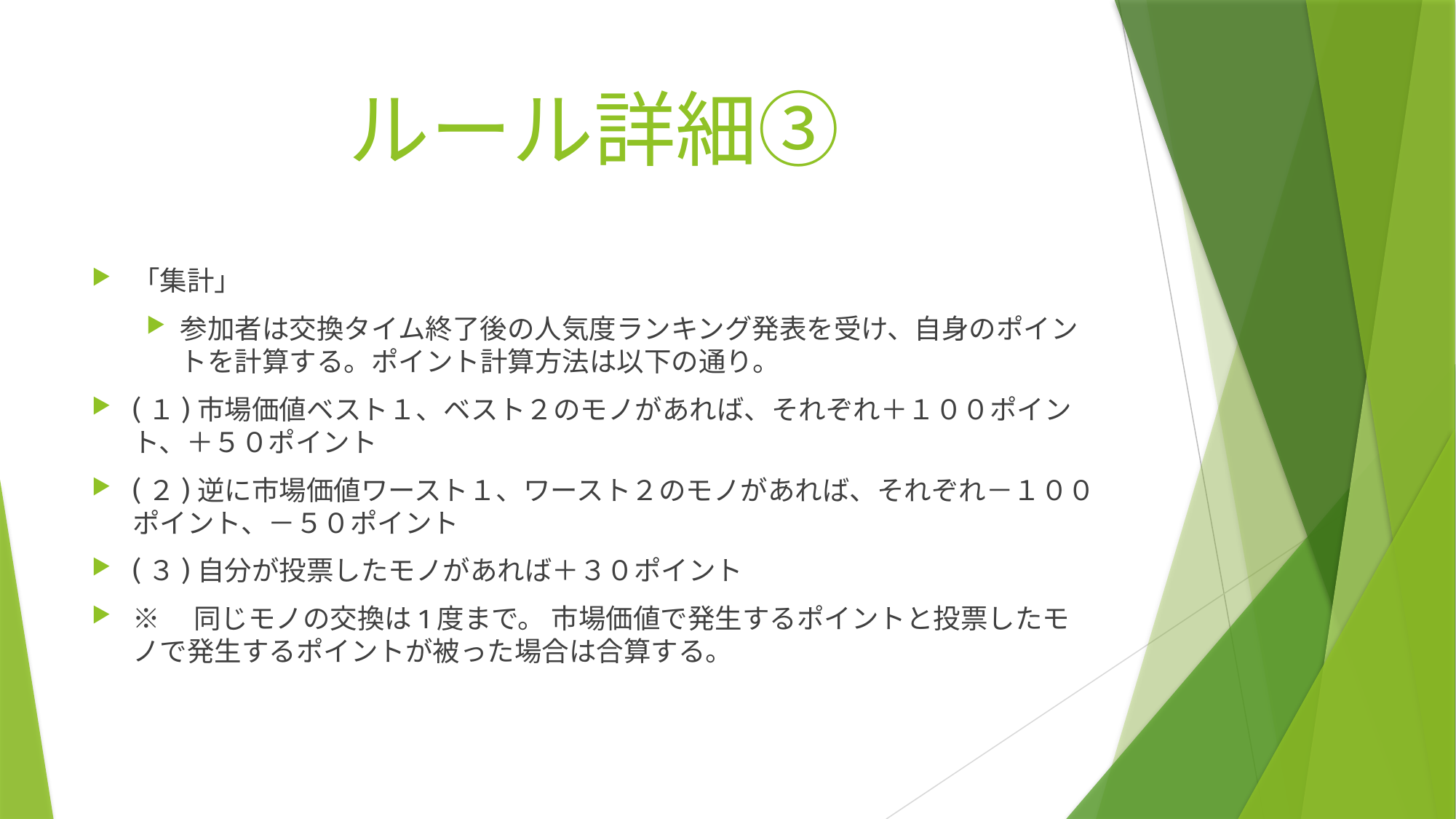

# ルール詳細③
「集計」
参加者は交換タイム終了後の人気度ランキング発表を受け、自身のポイントを計算する。ポイント計算方法は以下の通り。
(１)市場価値ベスト１、ベスト２のモノがあれば、それぞれ＋１００ポイント、＋５０ポイント
(２)逆に市場価値ワースト１、ワースト２のモノがあれば、それぞれ－１００ポイント、－５０ポイント
(３)自分が投票したモノがあれば＋３０ポイント
※　同じモノの交換は1度まで。 市場価値で発生するポイントと投票したモノで発生するポイントが被った場合は合算する。